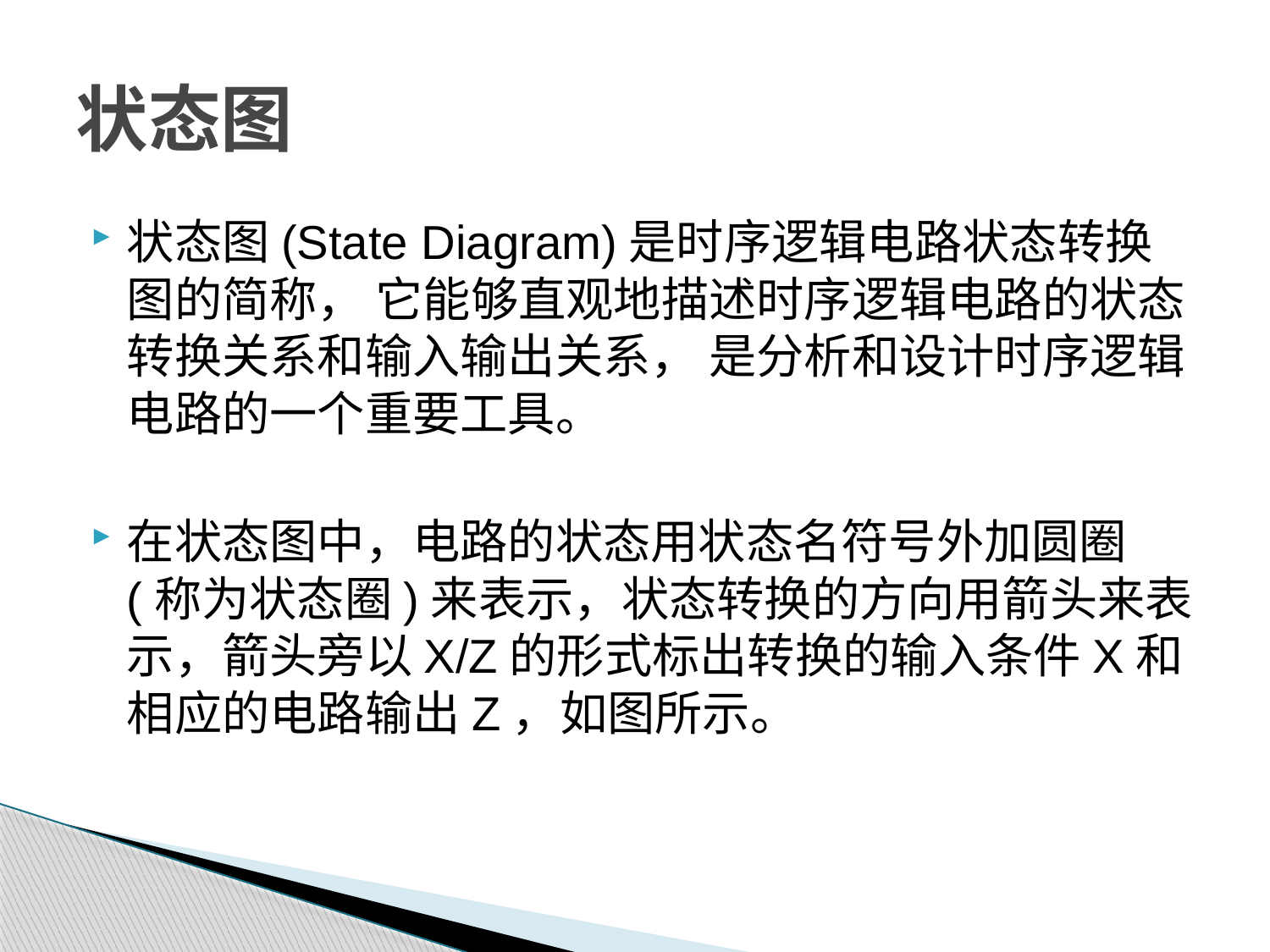

# 状态图
状态图(State Diagram)是时序逻辑电路状态转换图的简称， 它能够直观地描述时序逻辑电路的状态转换关系和输入输出关系， 是分析和设计时序逻辑电路的一个重要工具。

在状态图中，电路的状态用状态名符号外加圆圈(称为状态圈)来表示，状态转换的方向用箭头来表示，箭头旁以X/Z的形式标出转换的输入条件X和相应的电路输出Z，如图所示。